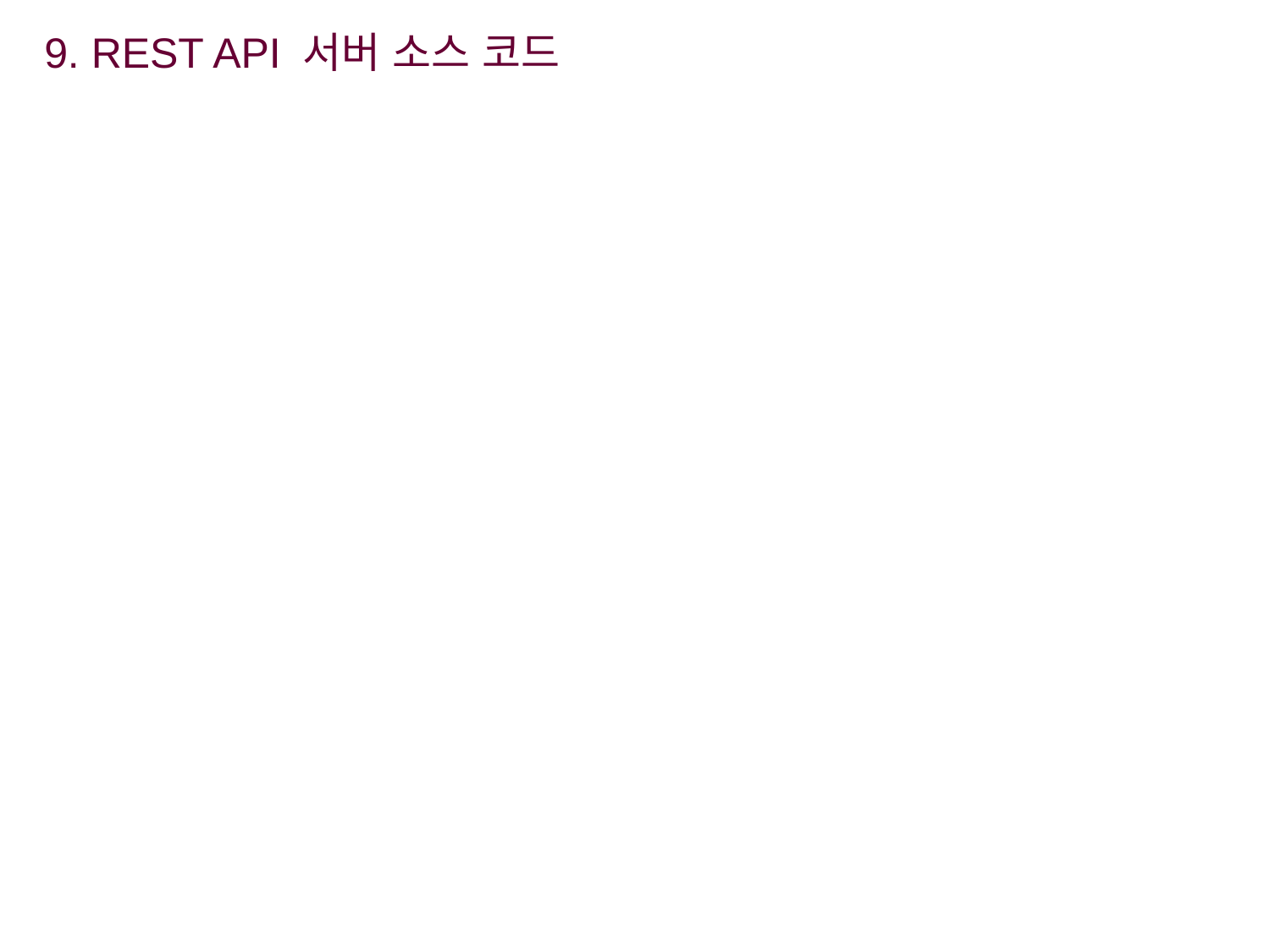

# 9. REST API 서버 소스 코드